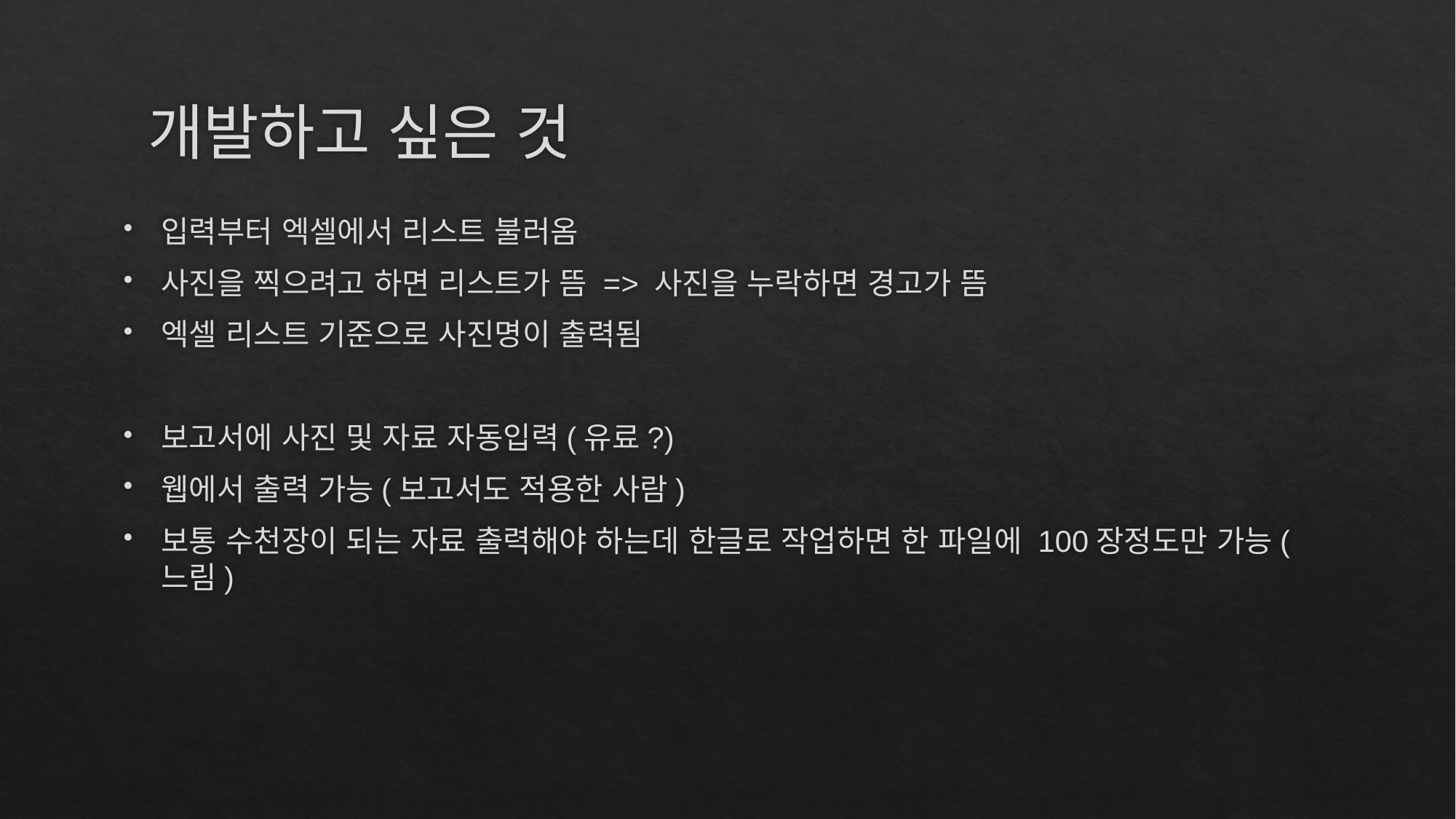

# 개발하고 싶은 것
입력부터 엑셀에서 리스트 불러옴
사진을 찍으려고 하면 리스트가 뜸 => 사진을 누락하면 경고가 뜸
엑셀 리스트 기준으로 사진명이 출력됨

보고서에 사진 및 자료 자동입력(유료?)
웹에서 출력 가능(보고서도 적용한 사람)
보통 수천장이 되는 자료 출력해야 하는데 한글로 작업하면 한 파일에 100장정도만 가능(느림)